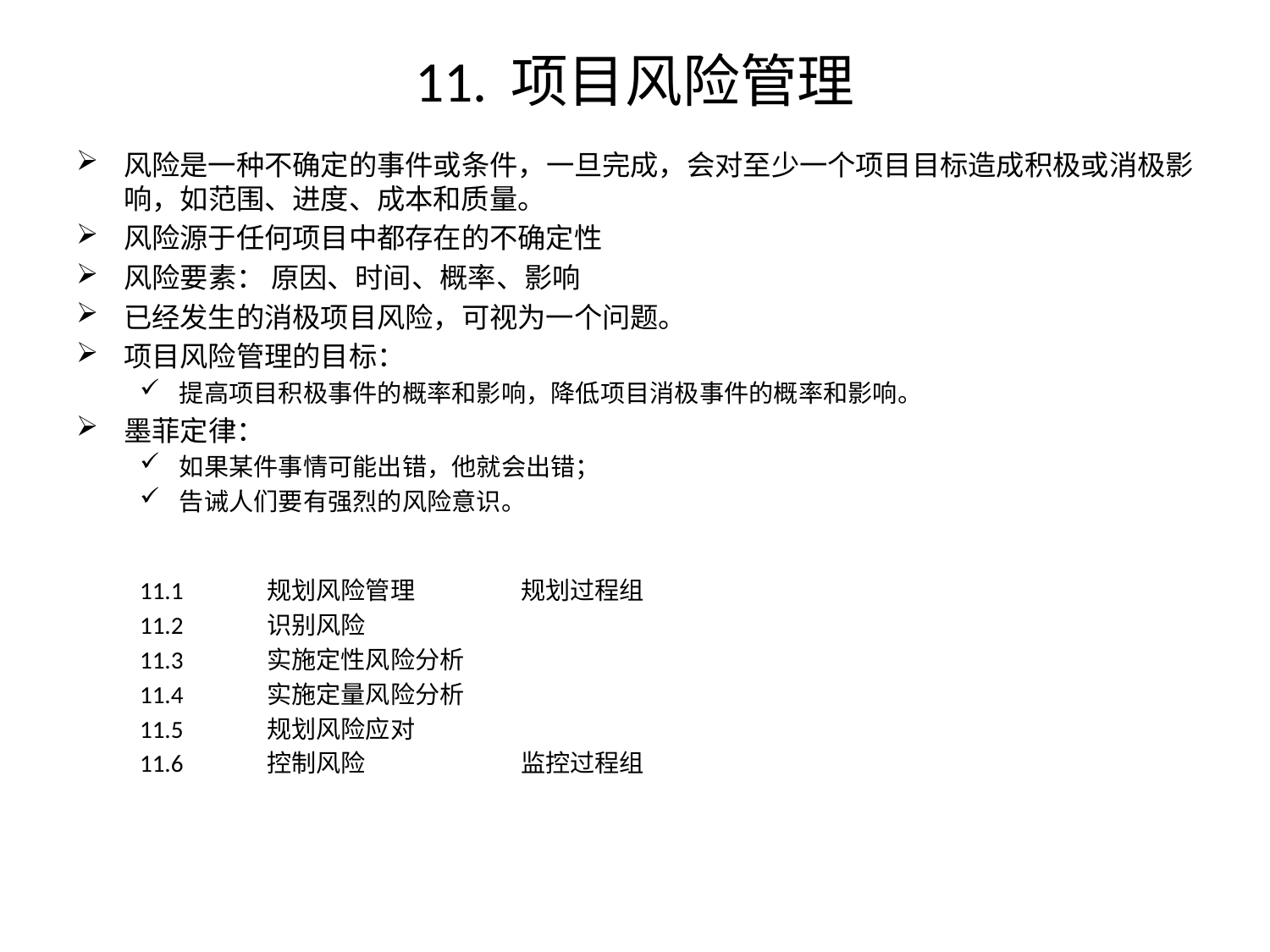

# 11. 项目风险管理
风险是一种不确定的事件或条件，一旦完成，会对至少一个项目目标造成积极或消极影响，如范围、进度、成本和质量。
风险源于任何项目中都存在的不确定性
风险要素： 原因、时间、概率、影响
已经发生的消极项目风险，可视为一个问题。
项目风险管理的目标：
提高项目积极事件的概率和影响，降低项目消极事件的概率和影响。
墨菲定律：
如果某件事情可能出错，他就会出错；
告诫人们要有强烈的风险意识。

11.1	规划风险管理	规划过程组
11.2	识别风险
11.3	实施定性风险分析
11.4	实施定量风险分析
11.5	规划风险应对
11.6	控制风险		监控过程组